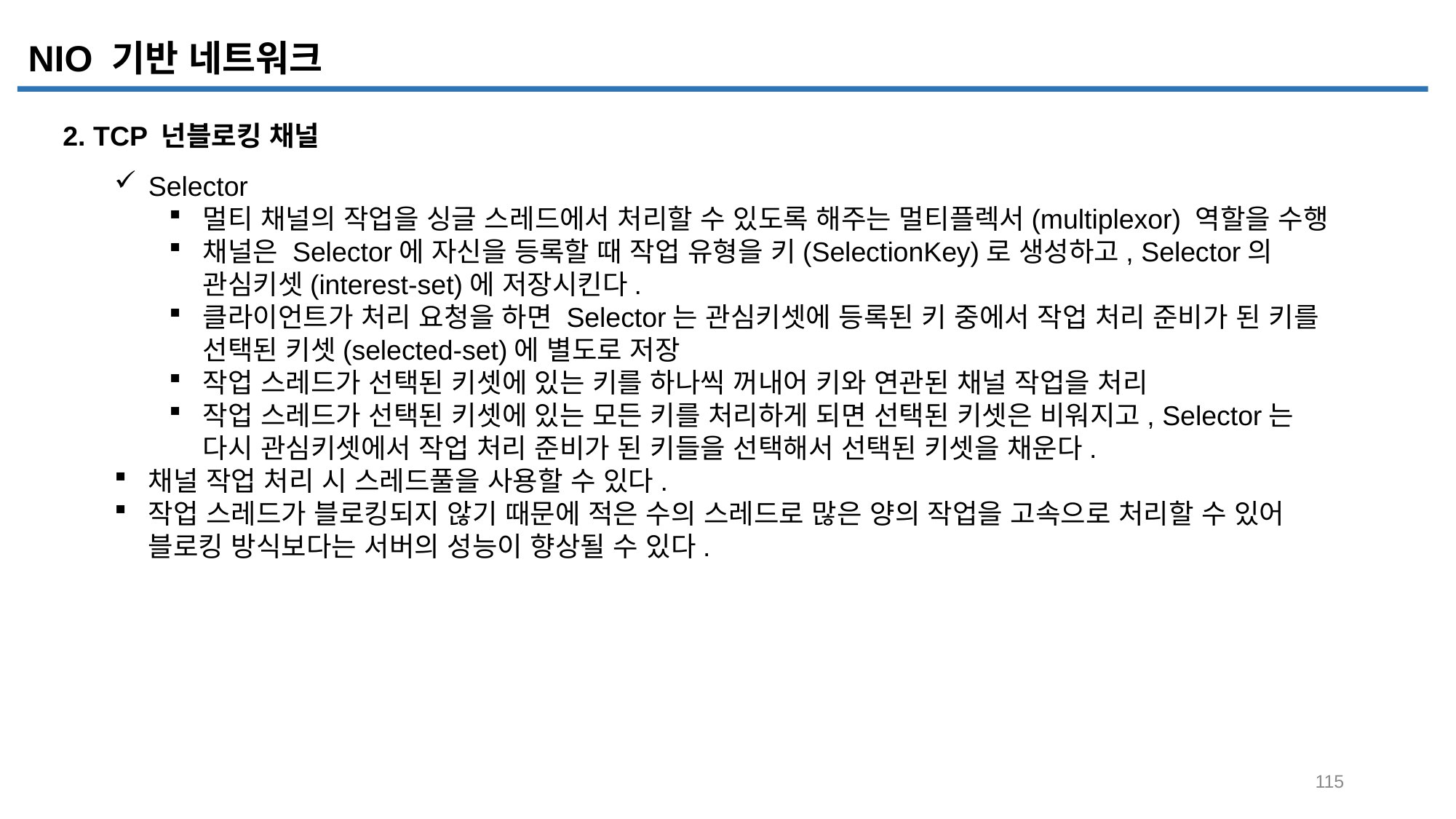

NIO 기반 네트워크

2. TCP 넌블로킹 채널
Selector
멀티 채널의 작업을 싱글 스레드에서 처리할 수 있도록 해주는 멀티플렉서(multiplexor) 역할을 수행
채널은 Selector에 자신을 등록할 때 작업 유형을 키(SelectionKey)로 생성하고, Selector의 관심키셋(interest-set)에 저장시킨다.
클라이언트가 처리 요청을 하면 Selector는 관심키셋에 등록된 키 중에서 작업 처리 준비가 된 키를 선택된 키셋(selected-set)에 별도로 저장
작업 스레드가 선택된 키셋에 있는 키를 하나씩 꺼내어 키와 연관된 채널 작업을 처리
작업 스레드가 선택된 키셋에 있는 모든 키를 처리하게 되면 선택된 키셋은 비워지고, Selector는 다시 관심키셋에서 작업 처리 준비가 된 키들을 선택해서 선택된 키셋을 채운다.
채널 작업 처리 시 스레드풀을 사용할 수 있다.
작업 스레드가 블로킹되지 않기 때문에 적은 수의 스레드로 많은 양의 작업을 고속으로 처리할 수 있어 블로킹 방식보다는 서버의 성능이 향상될 수 있다.

115